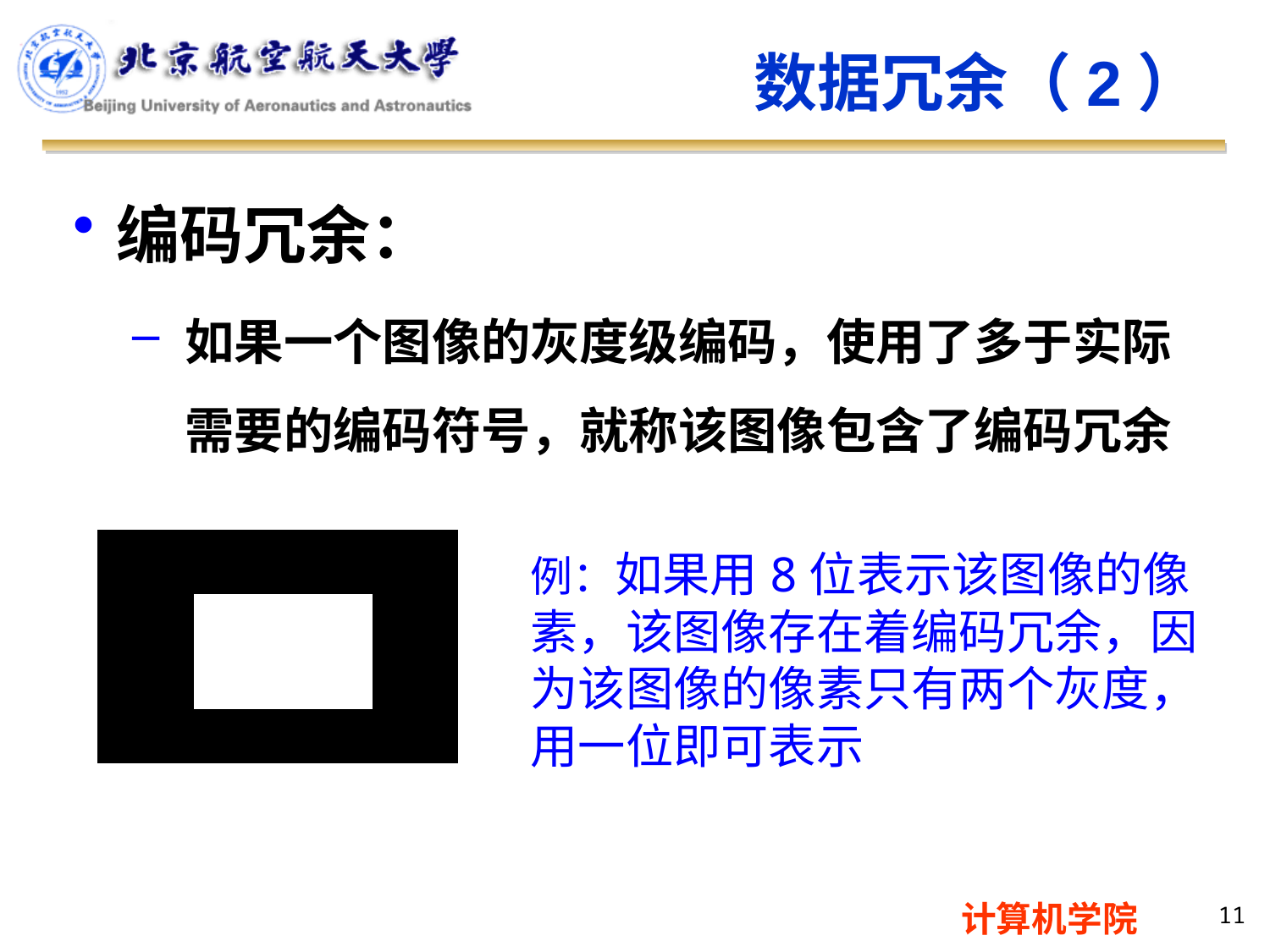

数据冗余（2）
编码冗余：
如果一个图像的灰度级编码，使用了多于实际需要的编码符号，就称该图像包含了编码冗余

例：如果用8位表示该图像的像素，该图像存在着编码冗余，因为该图像的像素只有两个灰度，用一位即可表示

11